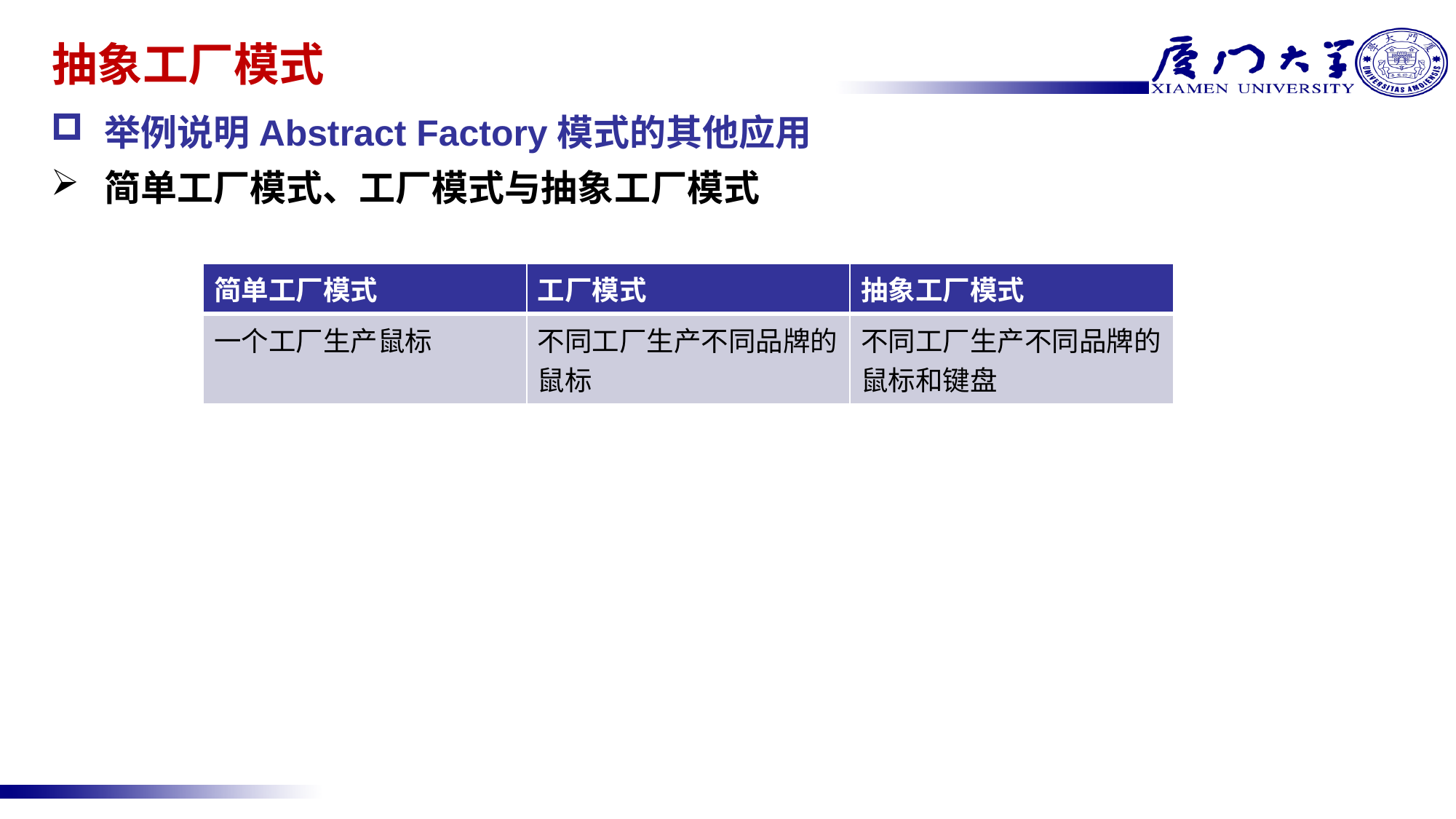

# 抽象工厂模式
举例说明Abstract Factory模式的其他应用
简单工厂模式、工厂模式与抽象工厂模式
| 简单工厂模式 | 工厂模式 | 抽象工厂模式 |
| --- | --- | --- |
| 一个工厂生产鼠标 | 不同工厂生产不同品牌的鼠标 | 不同工厂生产不同品牌的鼠标和键盘 |